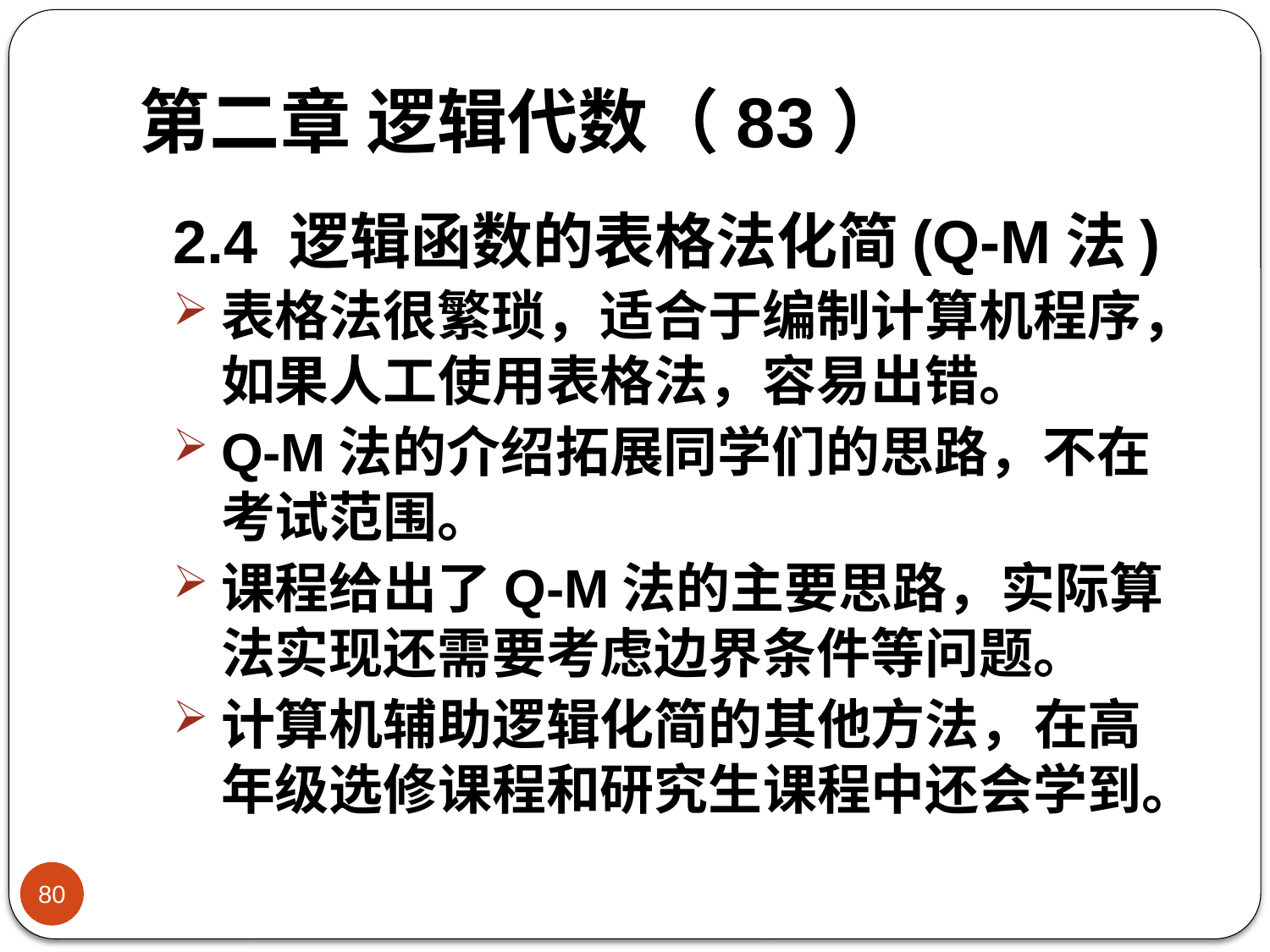

# 第二章 逻辑代数（83）
  2.4 逻辑函数的表格法化简(Q-M法)
表格法很繁琐，适合于编制计算机程序，如果人工使用表格法，容易出错。
Q-M法的介绍拓展同学们的思路，不在考试范围。
课程给出了Q-M法的主要思路，实际算法实现还需要考虑边界条件等问题。
计算机辅助逻辑化简的其他方法，在高年级选修课程和研究生课程中还会学到。

80